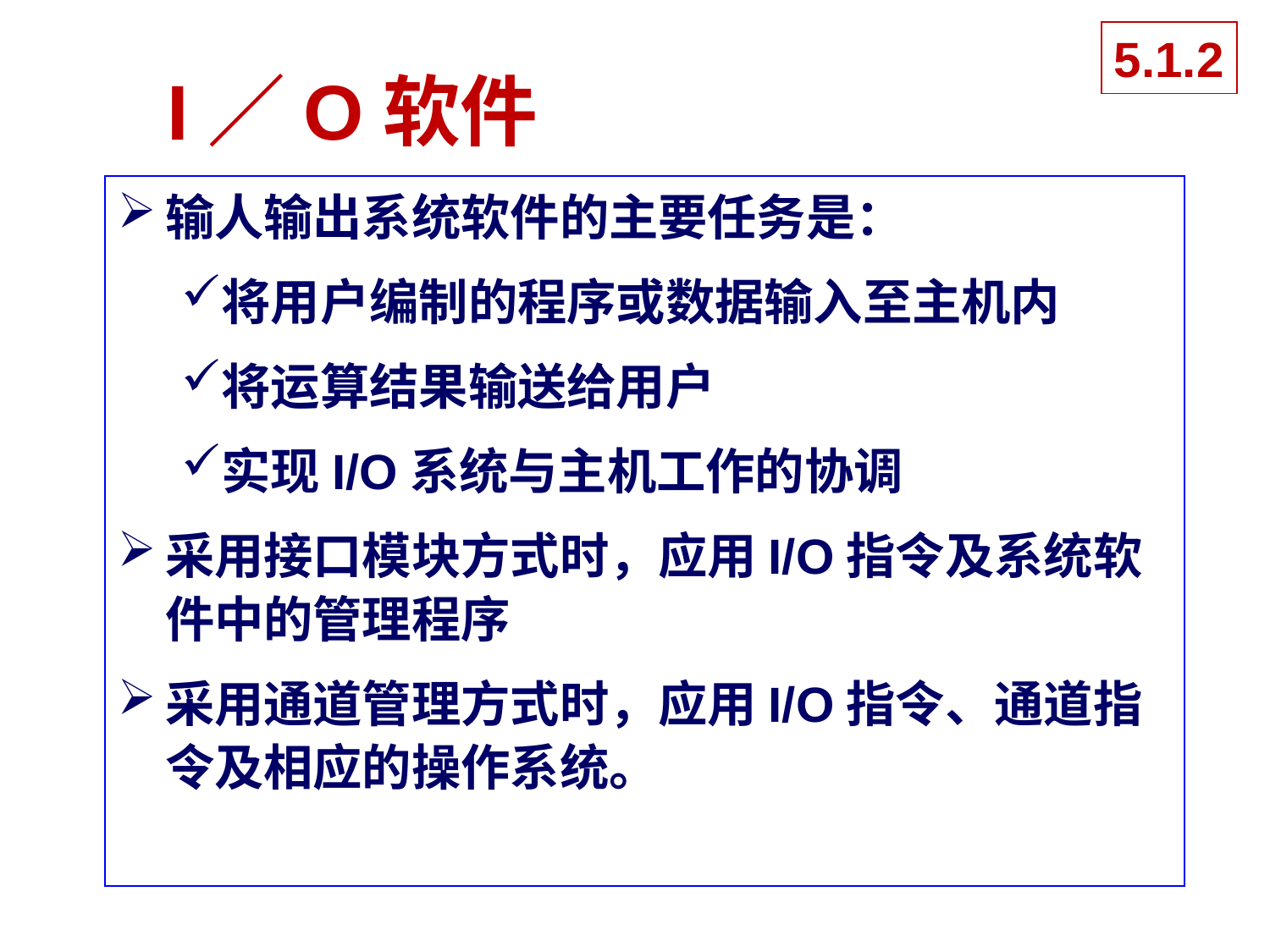

5.1.2
# I／O软件
输人输出系统软件的主要任务是：
将用户编制的程序或数据输入至主机内
将运算结果输送给用户
实现I/O系统与主机工作的协调
采用接口模块方式时，应用I/O指令及系统软件中的管理程序
采用通道管理方式时，应用I/O指令、通道指令及相应的操作系统。